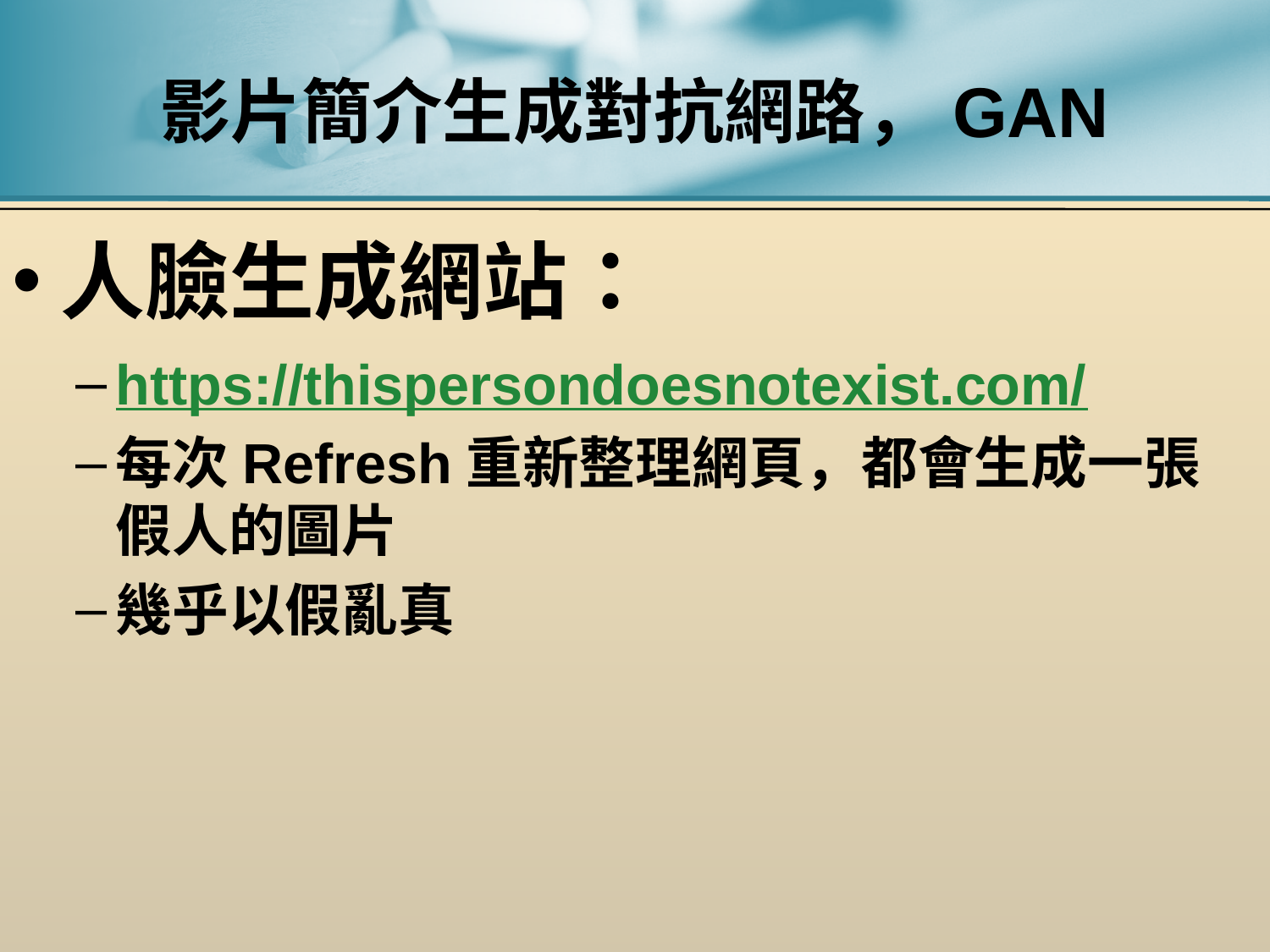

# 影片簡介生成對抗網路，GAN
人臉生成網站：
https://thispersondoesnotexist.com/
每次Refresh重新整理網頁，都會生成一張假人的圖片
幾乎以假亂真